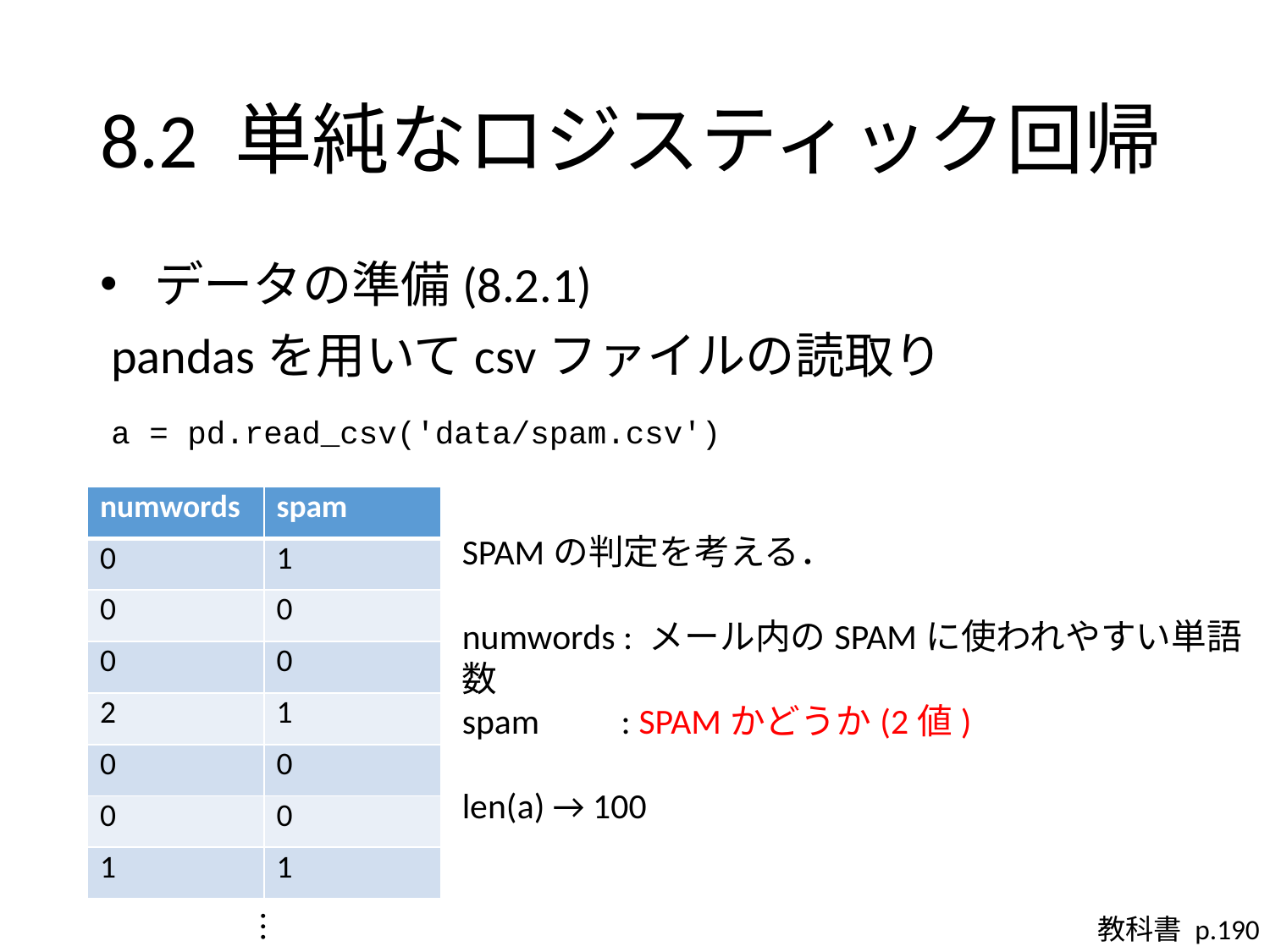

# 8.2 単純なロジスティック回帰
 データの準備(8.2.1)
 pandasを用いてcsvファイルの読取り
 a = pd.read_csv('data/spam.csv')

| numwords | spam |
| --- | --- |
| 0 | 1 |
| 0 | 0 |
| 0 | 0 |
| 2 | 1 |
| 0 | 0 |
| 0 | 0 |
| 1 | 1 |
SPAMの判定を考える．

numwords : メール内のSPAMに使われやすい単語数
spam 	    : SPAMかどうか(2値)

len(a) → 100
︙
教科書 p.190